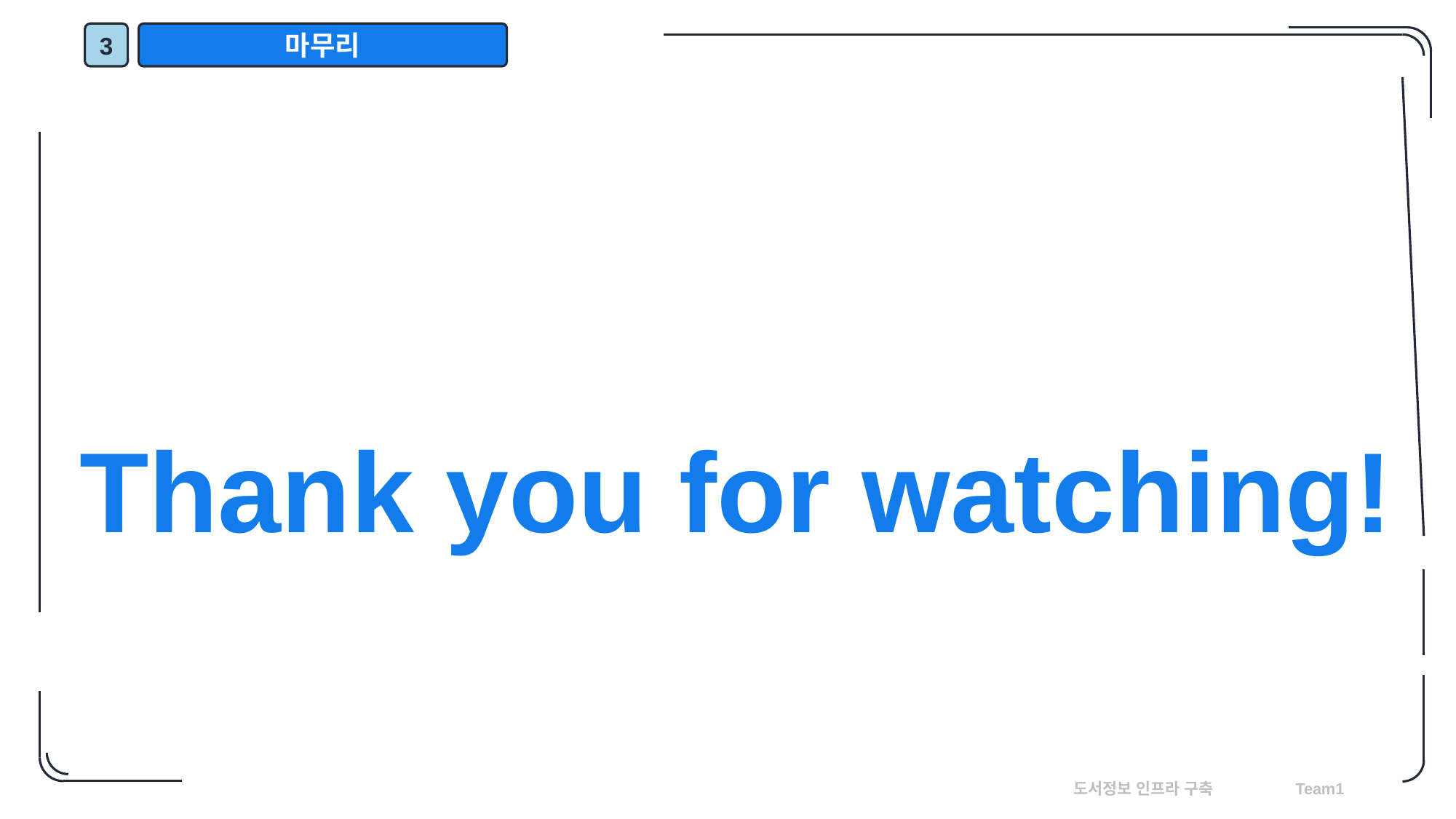

3
마무리

Thank you for watching!
도서정보 인프라 구축                  Team1